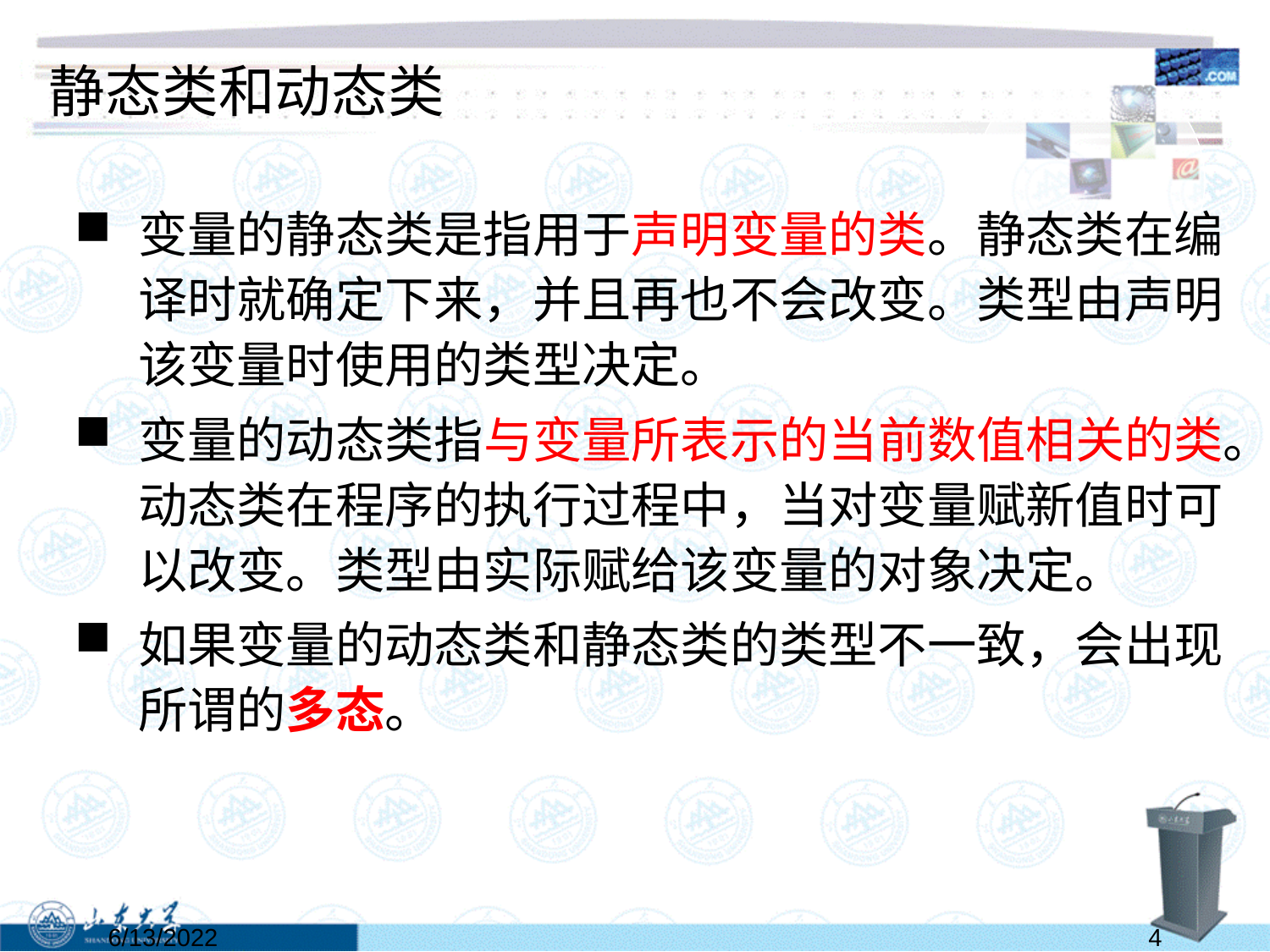

# 静态类和动态类
变量的静态类是指用于声明变量的类。静态类在编译时就确定下来，并且再也不会改变。类型由声明该变量时使用的类型决定。
变量的动态类指与变量所表示的当前数值相关的类。动态类在程序的执行过程中，当对变量赋新值时可以改变。类型由实际赋给该变量的对象决定。
如果变量的动态类和静态类的类型不一致，会出现所谓的多态。
6/13/2022
4